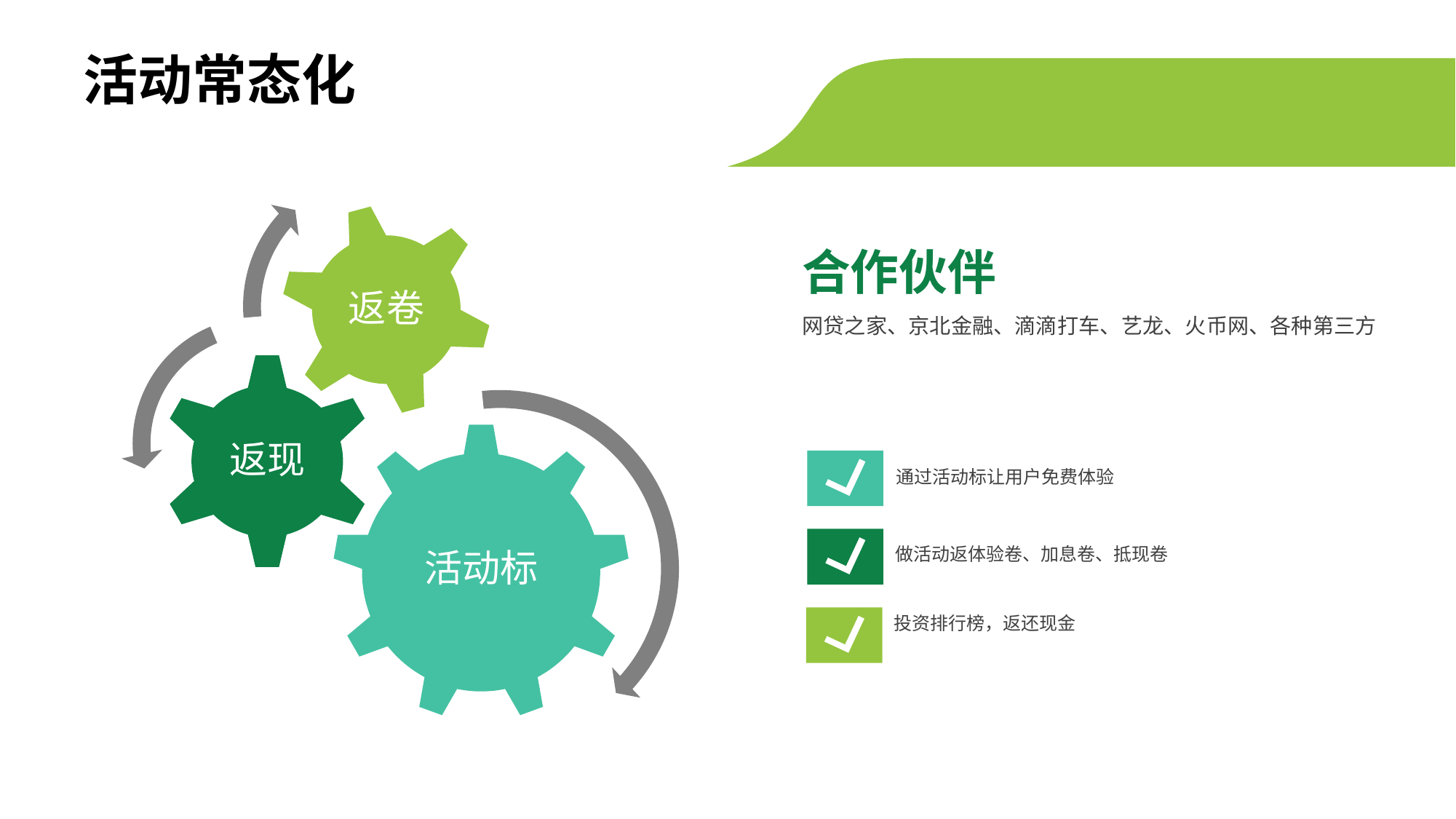

活动常态化

返卷
合作伙伴
网贷之家、京北金融、滴滴打车、艺龙、火币网、各种第三方

返现

活动标

通过活动标让用户免费体验

做活动返体验卷、加息卷、抵现卷

投资排行榜，返还现金